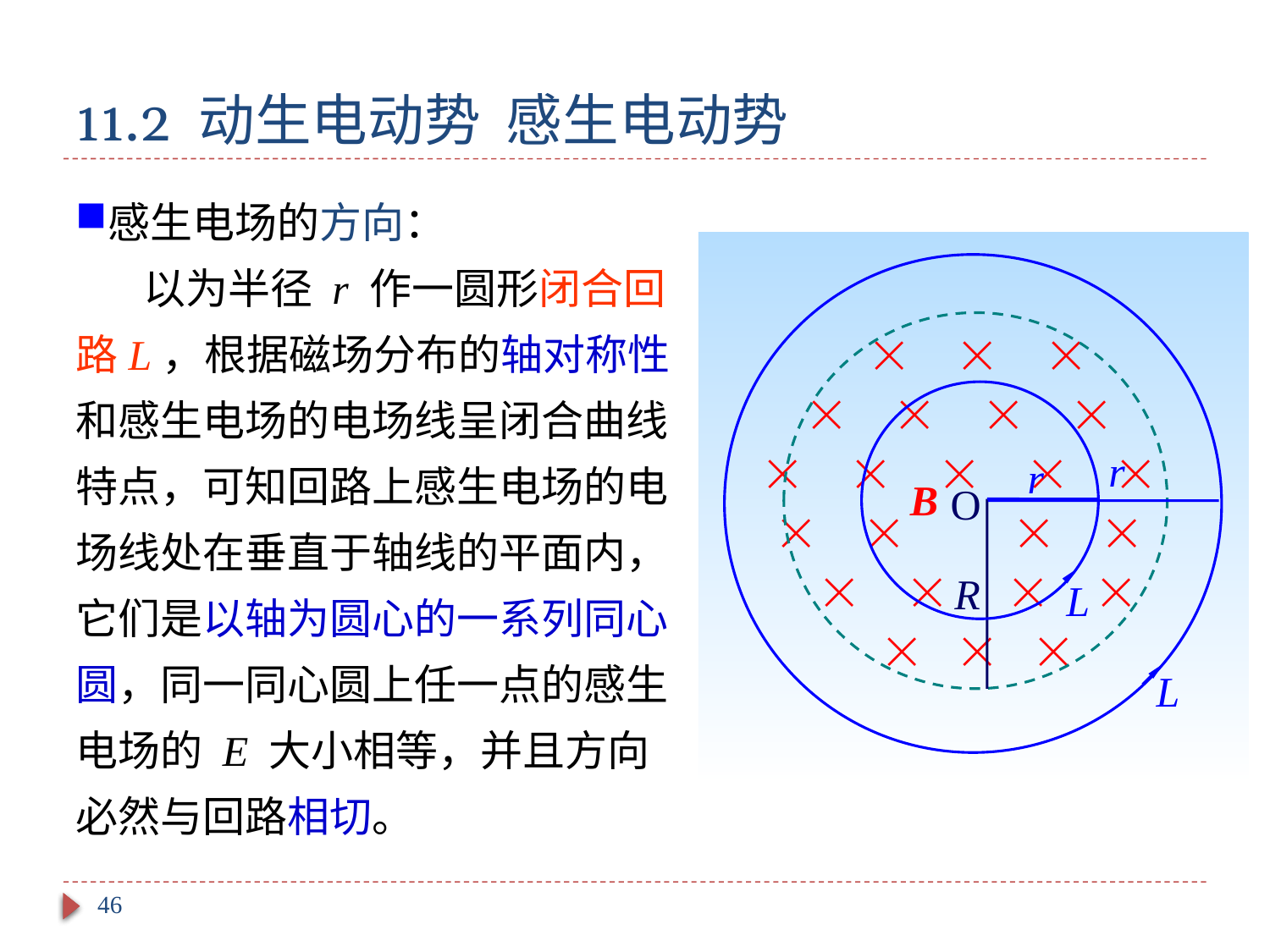

# 11.2 动生电动势  感生电动势
感生电场的方向：
      以为半径 r 作一圆形闭合回路L，根据磁场分布的轴对称性和感生电场的电场线呈闭合曲线特点，可知回路上感生电场的电场线处在垂直于轴线的平面内，它们是以轴为圆心的一系列同心圆，同一同心圆上任一点的感生电场的 E 大小相等，并且方向必然与回路相切。

r

L

×    ×    ×
 ×    ×    ×    ×
×    ×    ×    ×    ×
×    ×         ×    ×
 ×    ×     ×    ×
×   ×   ×

r

L
B
O

R
46